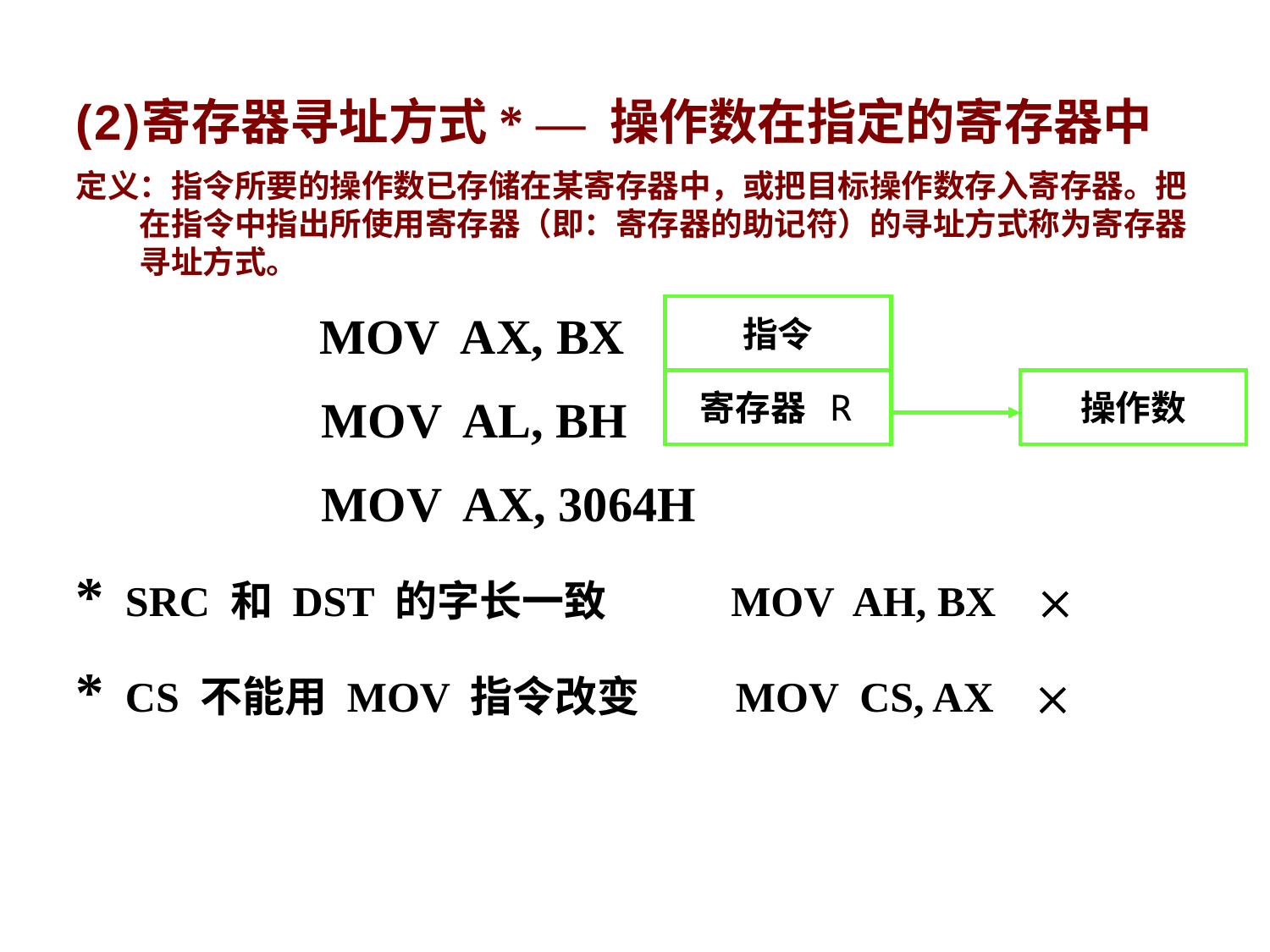

寄存器寻址方式* — 操作数在指定的寄存器中
定义：指令所要的操作数已存储在某寄存器中，或把目标操作数存入寄存器。把在指令中指出所使用寄存器（即：寄存器的助记符）的寻址方式称为寄存器寻址方式。
                       MOV  AX, BX
                    MOV  AL, BH
                    MOV  AX, 3064H
*  SRC 和 DST 的字长一致            MOV  AH, BX    ×
*  CS 不能用 MOV 指令改变         MOV  CS, AX    ×
指令
寄存器  R
寄存器
操作数